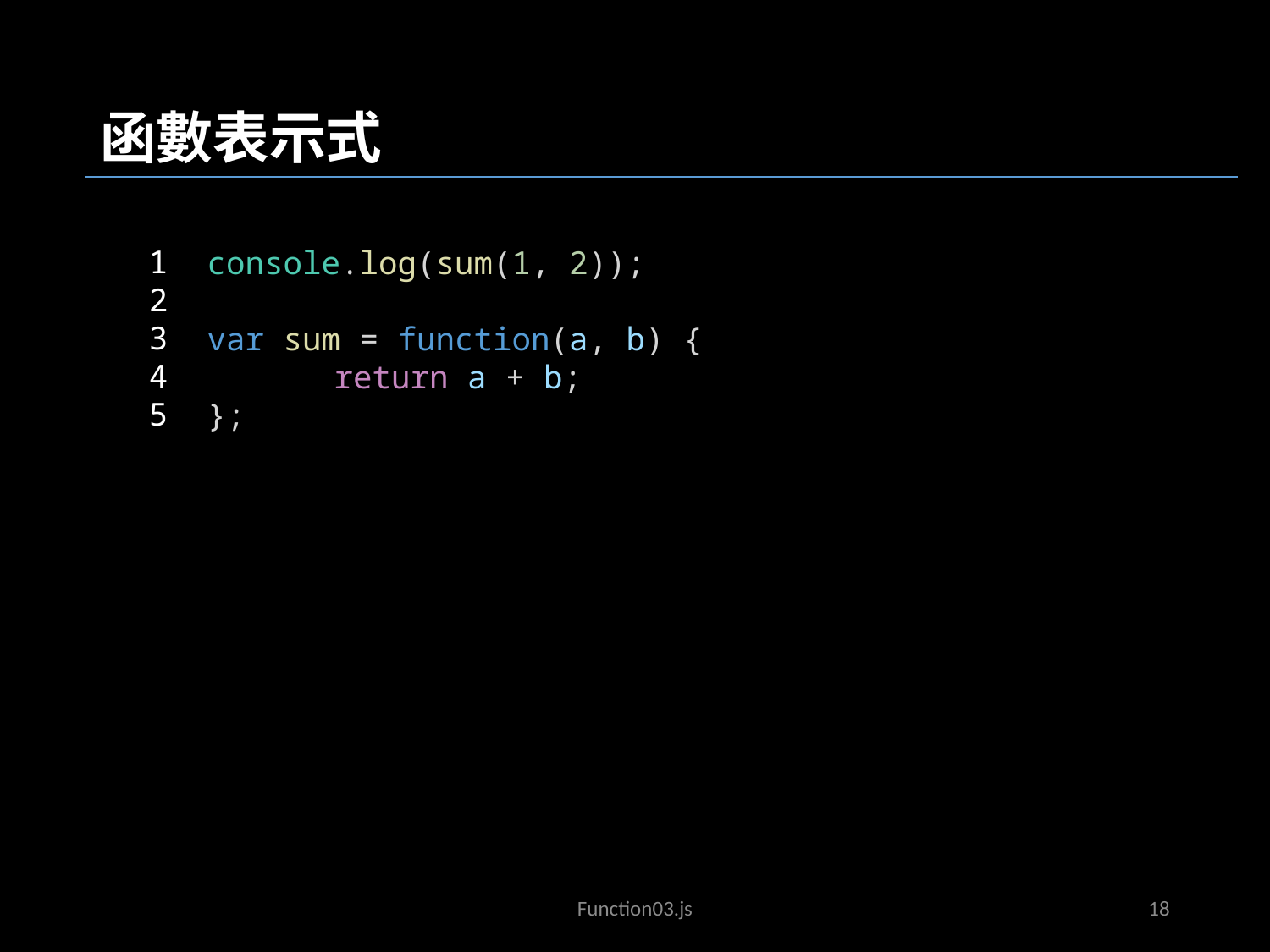

函數表示式
1
2
3
4
5

console.log(sum(1, 2));
var sum = function(a, b) {
	return a + b;
};
JavaScriptObjects02.js
Function03.js
18